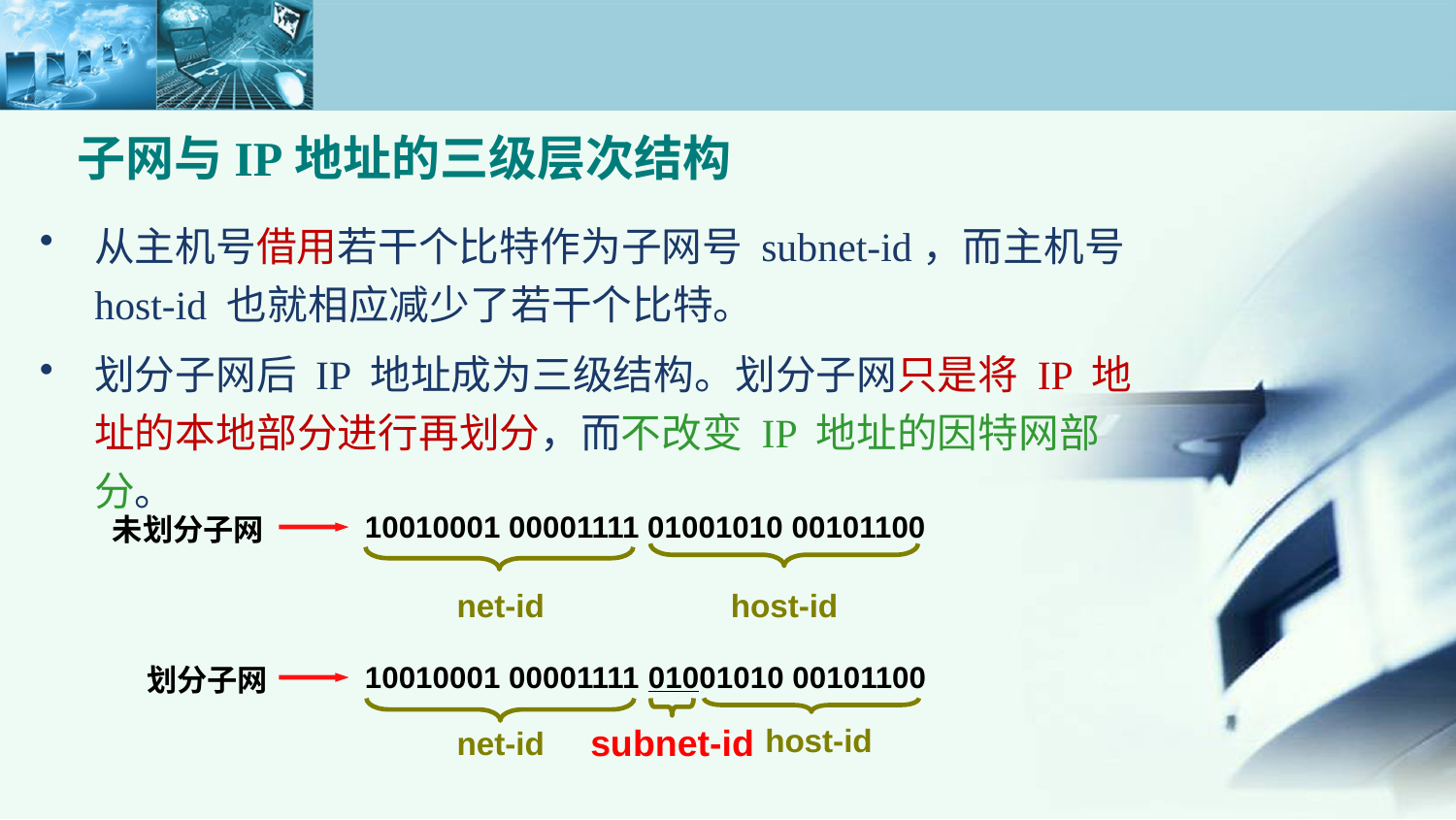

子网与IP地址的三级层次结构
从主机号借用若干个比特作为子网号 subnet-id，而主机号 host-id 也就相应减少了若干个比特。
划分子网后 IP 地址成为三级结构。划分子网只是将 IP 地址的本地部分进行再划分，而不改变 IP 地址的因特网部分。

10010001 00001111 01001010 00101100

未划分子网

net-id
host-id

10010001 00001111 01001010 00101100
划分子网

subnet-id
host-id
net-id